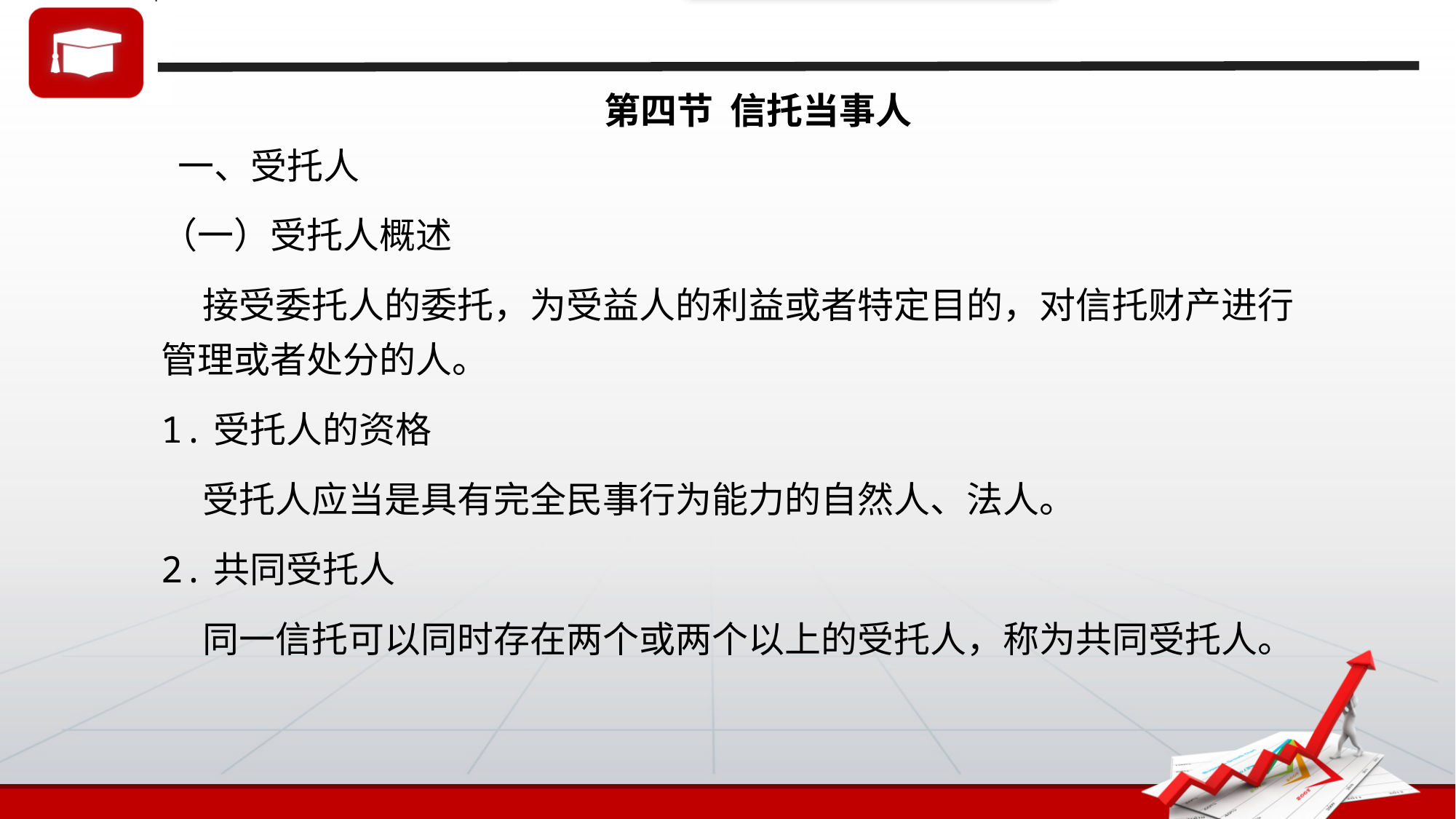

# 第四节  信托当事人
 一、受托人
（一）受托人概述
    接受委托人的委托，为受益人的利益或者特定目的，对信托财产进行管理或者处分的人。
1.受托人的资格
    受托人应当是具有完全民事行为能力的自然人、法人。
2.共同受托人
    同一信托可以同时存在两个或两个以上的受托人，称为共同受托人。